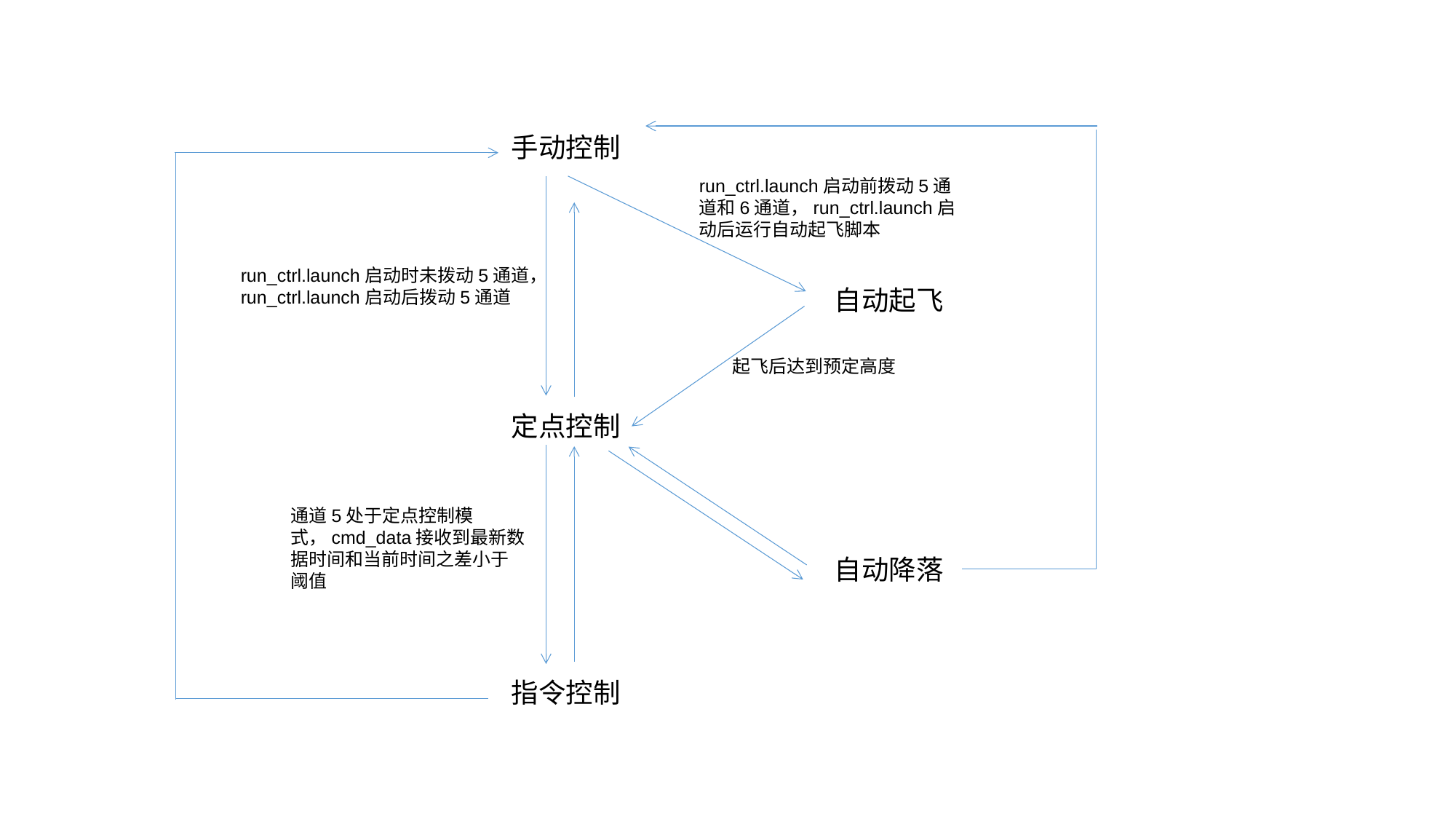

手动控制
run_ctrl.launch启动前拨动5通道和6通道，run_ctrl.launch启动后运行自动起飞脚本
run_ctrl.launch启动时未拨动5通道，run_ctrl.launch启动后拨动5通道
自动起飞
起飞后达到预定高度
定点控制
通道5处于定点控制模式，cmd_data接收到最新数据时间和当前时间之差小于阈值
自动降落
指令控制